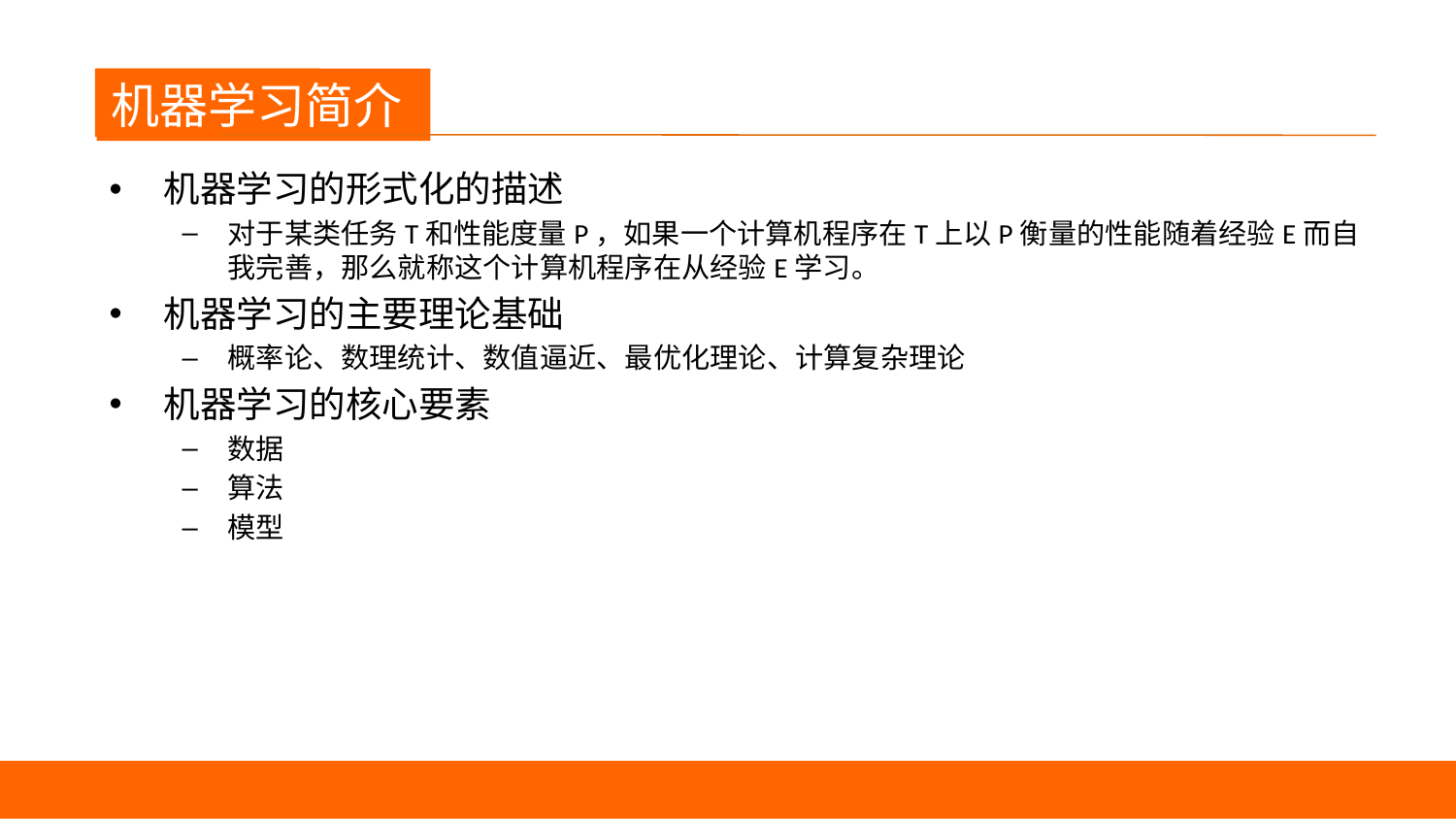

机器学习简介
机器学习的形式化的描述
对于某类任务T和性能度量P，如果一个计算机程序在T上以P衡量的性能随着经验E而自我完善，那么就称这个计算机程序在从经验E学习。
机器学习的主要理论基础
概率论、数理统计、数值逼近、最优化理论、计算复杂理论
机器学习的核心要素
数据
算法
模型